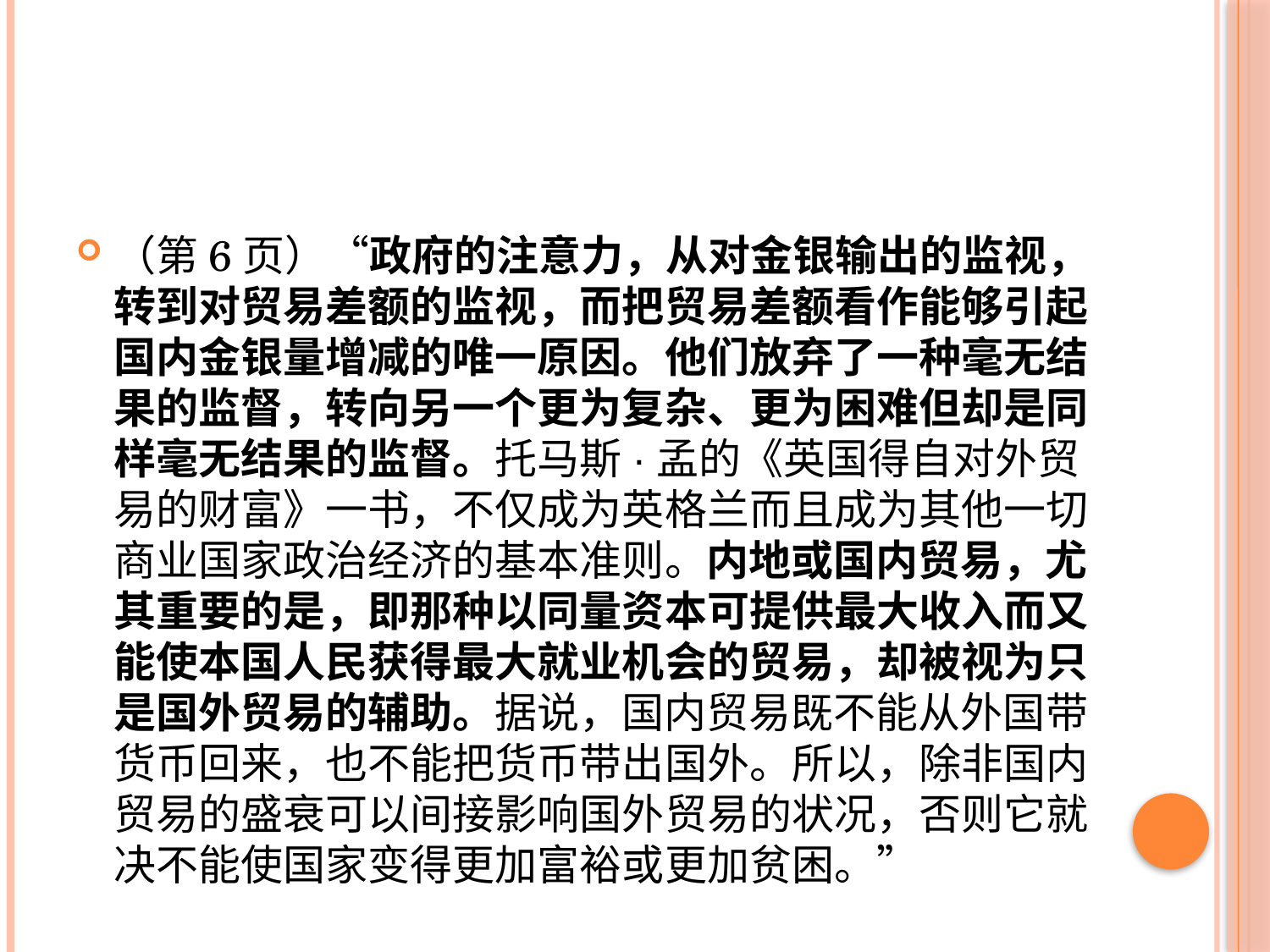

#
（第6页）“政府的注意力，从对金银输出的监视，转到对贸易差额的监视，而把贸易差额看作能够引起国内金银量增减的唯一原因。他们放弃了一种毫无结果的监督，转向另一个更为复杂、更为困难但却是同样毫无结果的监督。托马斯·孟的《英国得自对外贸易的财富》一书，不仅成为英格兰而且成为其他一切商业国家政治经济的基本准则。内地或国内贸易，尤其重要的是，即那种以同量资本可提供最大收入而又能使本国人民获得最大就业机会的贸易，却被视为只是国外贸易的辅助。据说，国内贸易既不能从外国带货币回来，也不能把货币带出国外。所以，除非国内贸易的盛衰可以间接影响国外贸易的状况，否则它就决不能使国家变得更加富裕或更加贫困。”